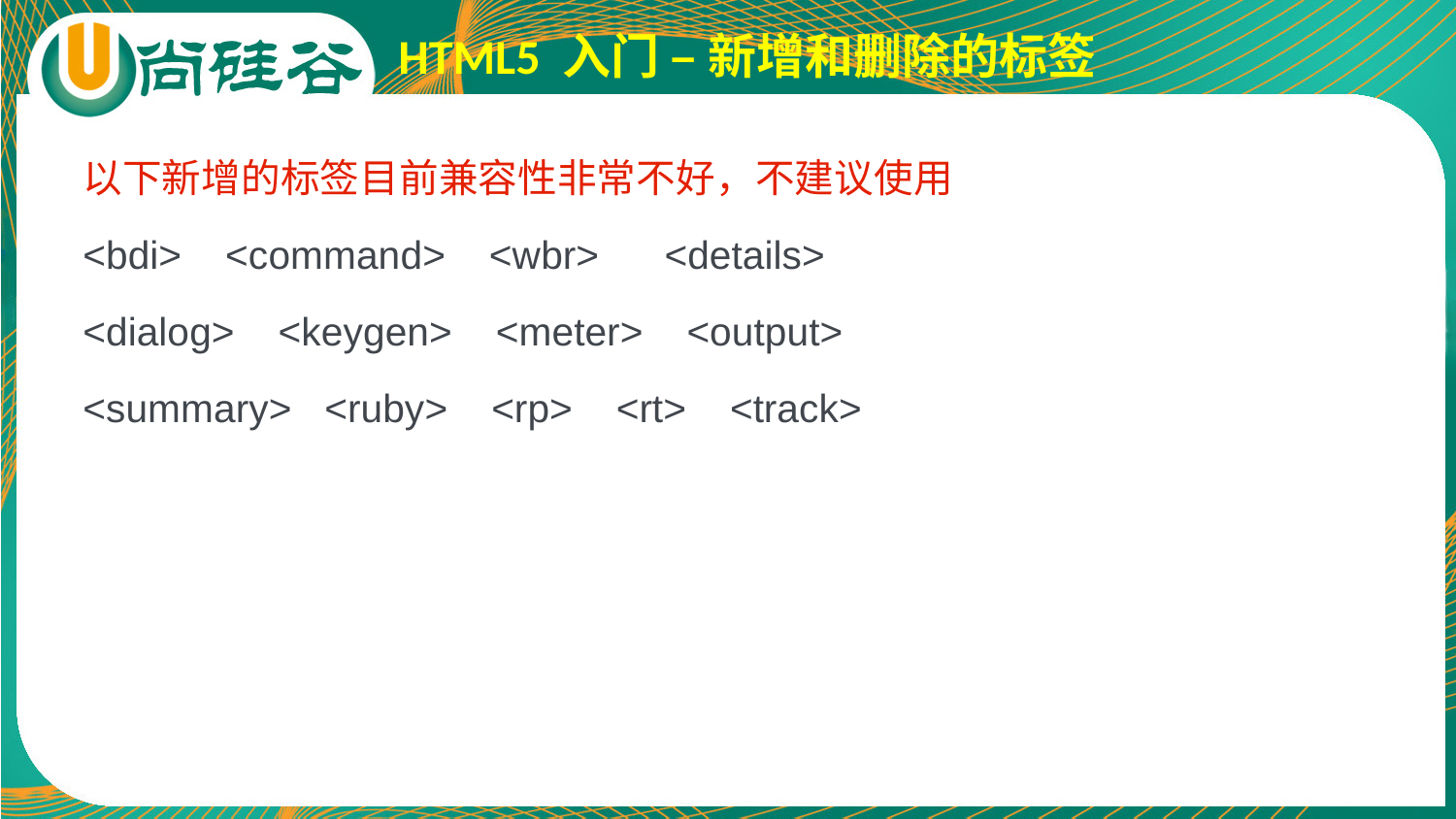

# HTML5 入门 – 新增和删除的标签
以下新增的标签目前兼容性非常不好，不建议使用
<bdi>    <command>    <wbr>      <details>
<dialog>    <keygen>    <meter>    <output>
<summary>   <ruby>    <rp>    <rt>    <track>